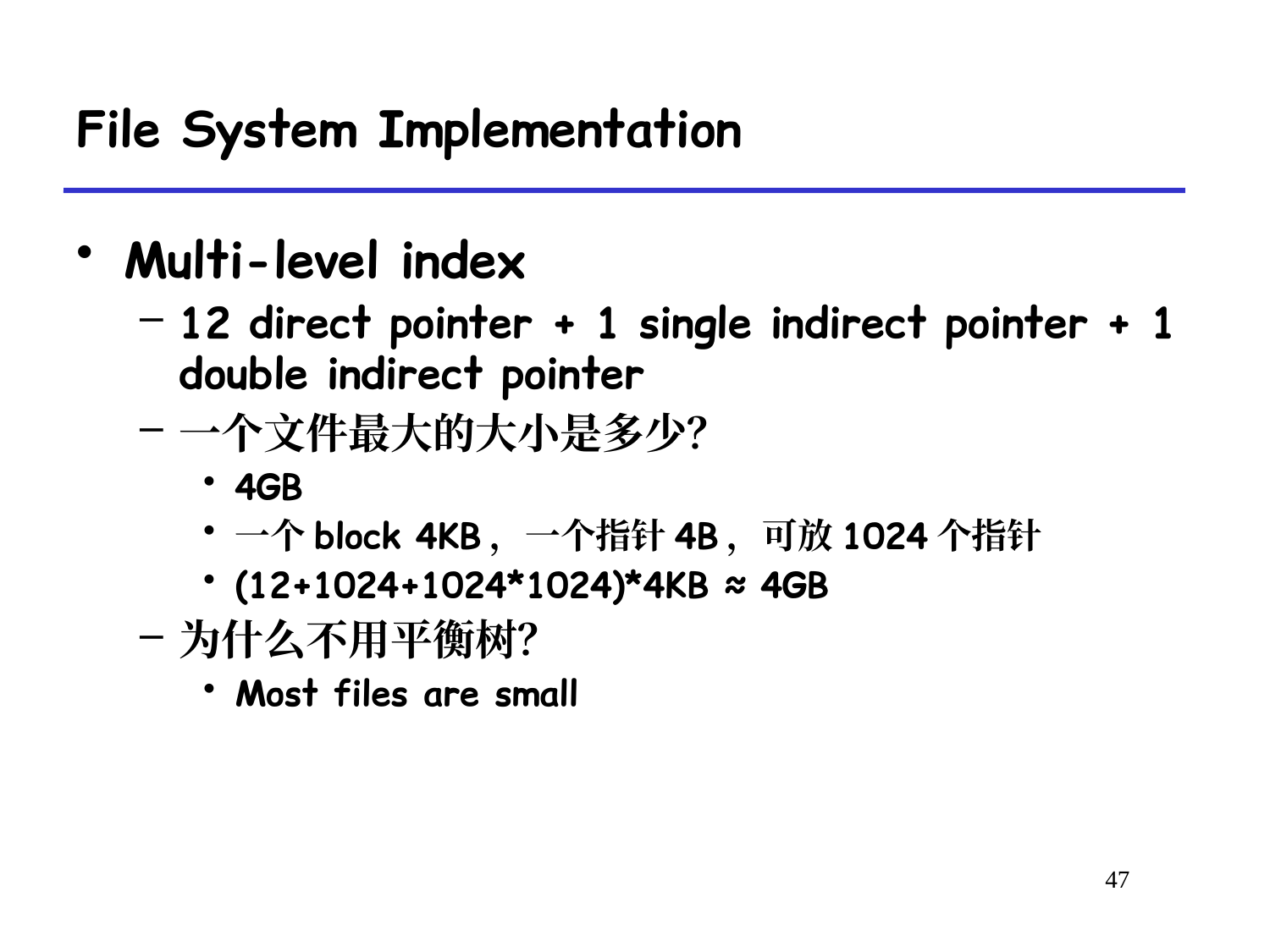

# File System Implementation
Multi-level index
12 direct pointer + 1 single indirect pointer + 1 double indirect pointer
一个文件最大的大小是多少？
4GB
一个block 4KB，一个指针4B，可放1024个指针
(12+1024+1024*1024)*4KB ≈ 4GB
为什么不用平衡树？
Most files are small

47